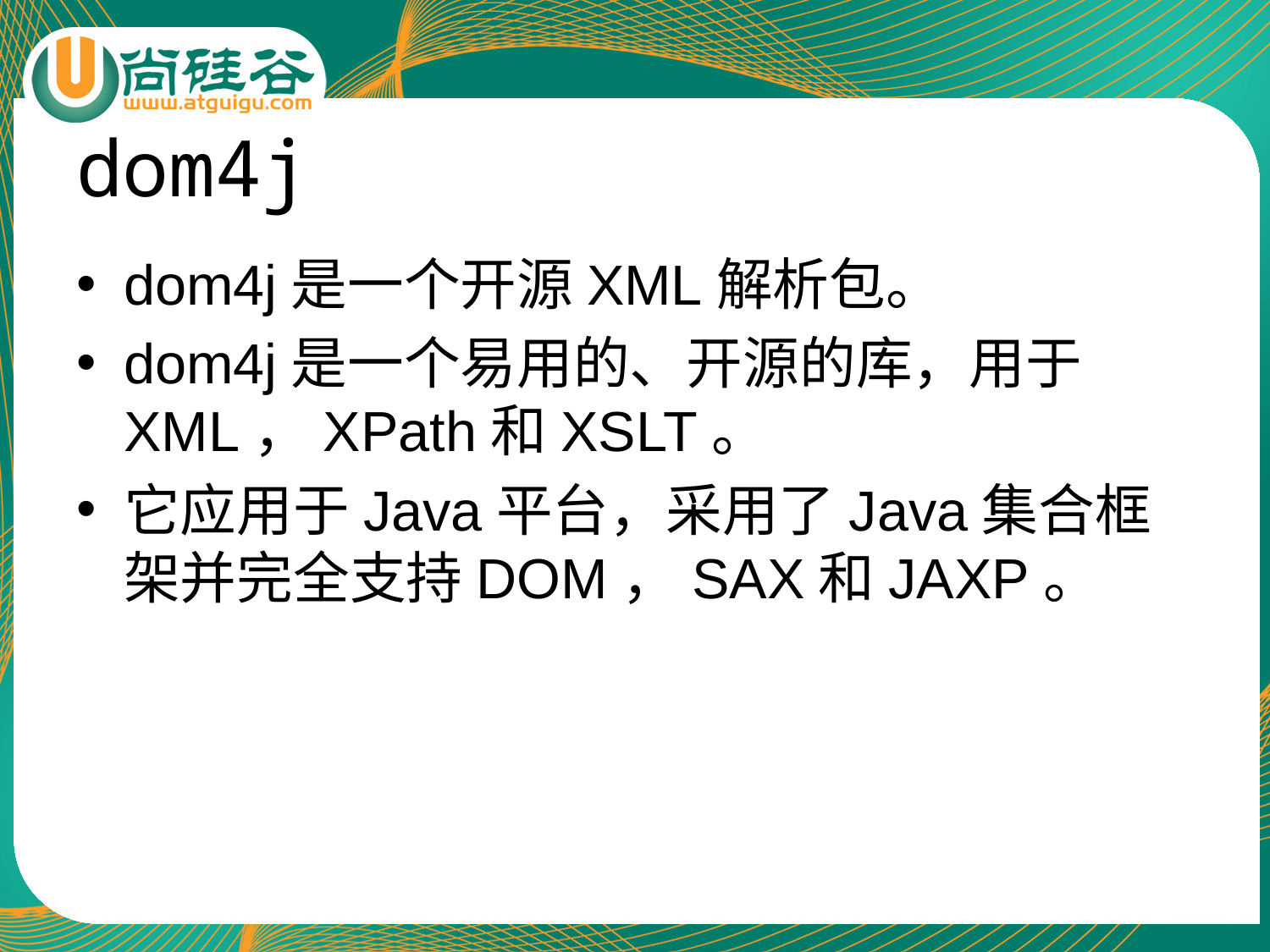

# dom4j
dom4j是一个开源XML解析包。
dom4j是一个易用的、开源的库，用于XML，XPath和XSLT。
它应用于Java平台，采用了Java集合框架并完全支持DOM，SAX和JAXP。